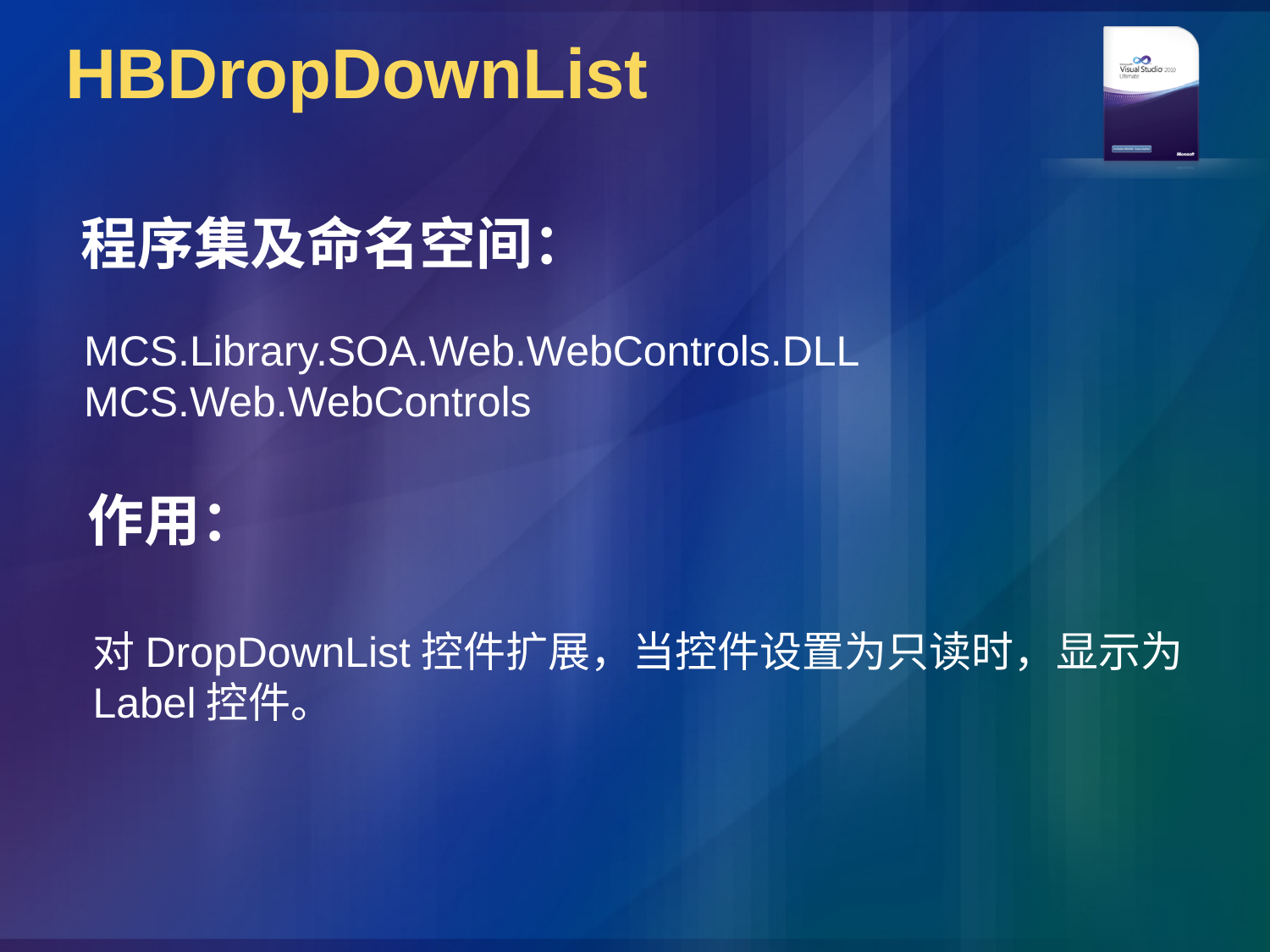

# HBDropDownList
程序集及命名空间：
MCS.Library.SOA.Web.WebControls.DLL
MCS.Web.WebControls
作用：
对DropDownList控件扩展，当控件设置为只读时，显示为Label控件。